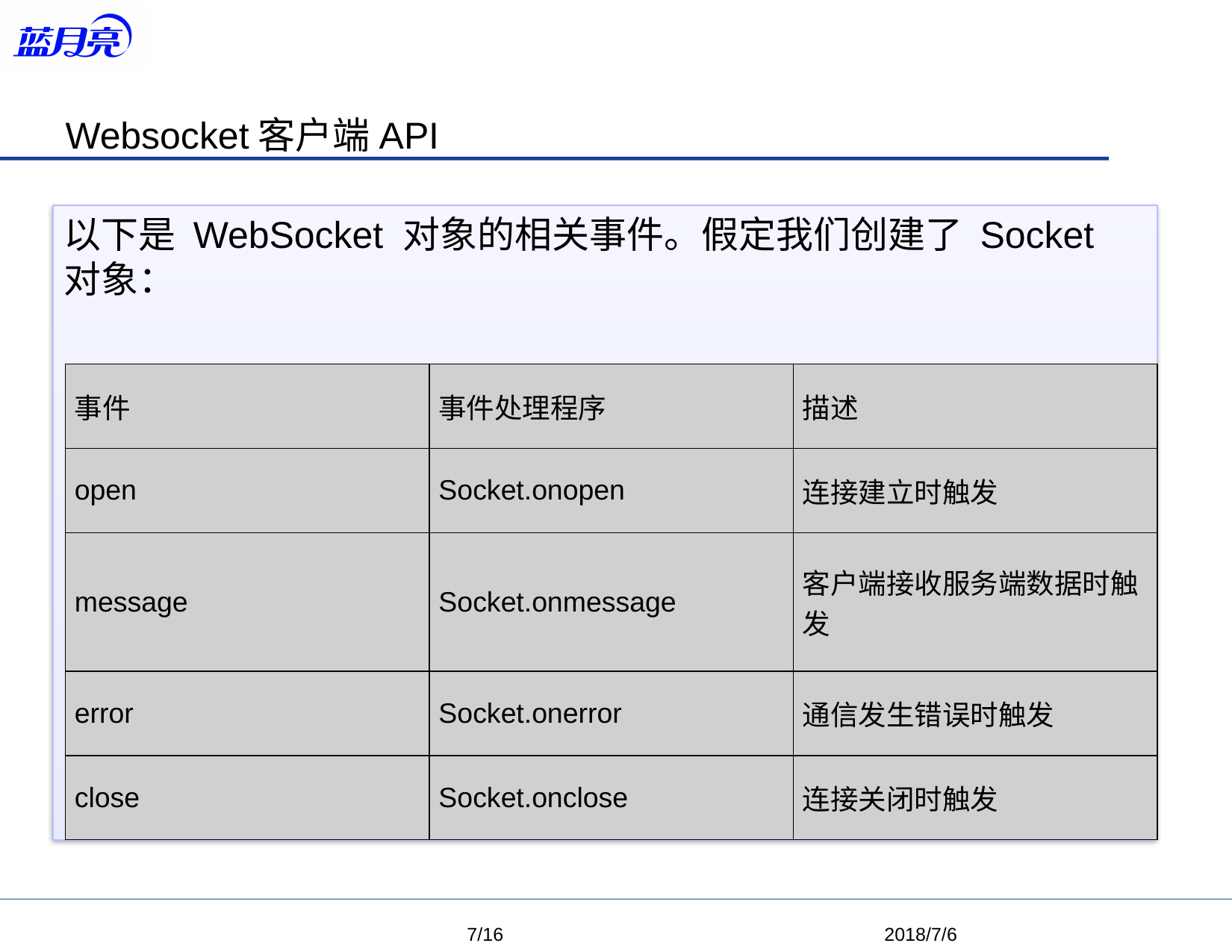

Websocket客户端API
以下是 WebSocket 对象的相关事件。假定我们创建了 Socket 对象：

| 事件 | 事件处理程序 | 描述 |
| --- | --- | --- |
| open | Socket.onopen | 连接建立时触发 |
| message | Socket.onmessage | 客户端接收服务端数据时触发 |
| error | Socket.onerror | 通信发生错误时触发 |
| close | Socket.onclose | 连接关闭时触发 |
 7/16
  2018/7/6